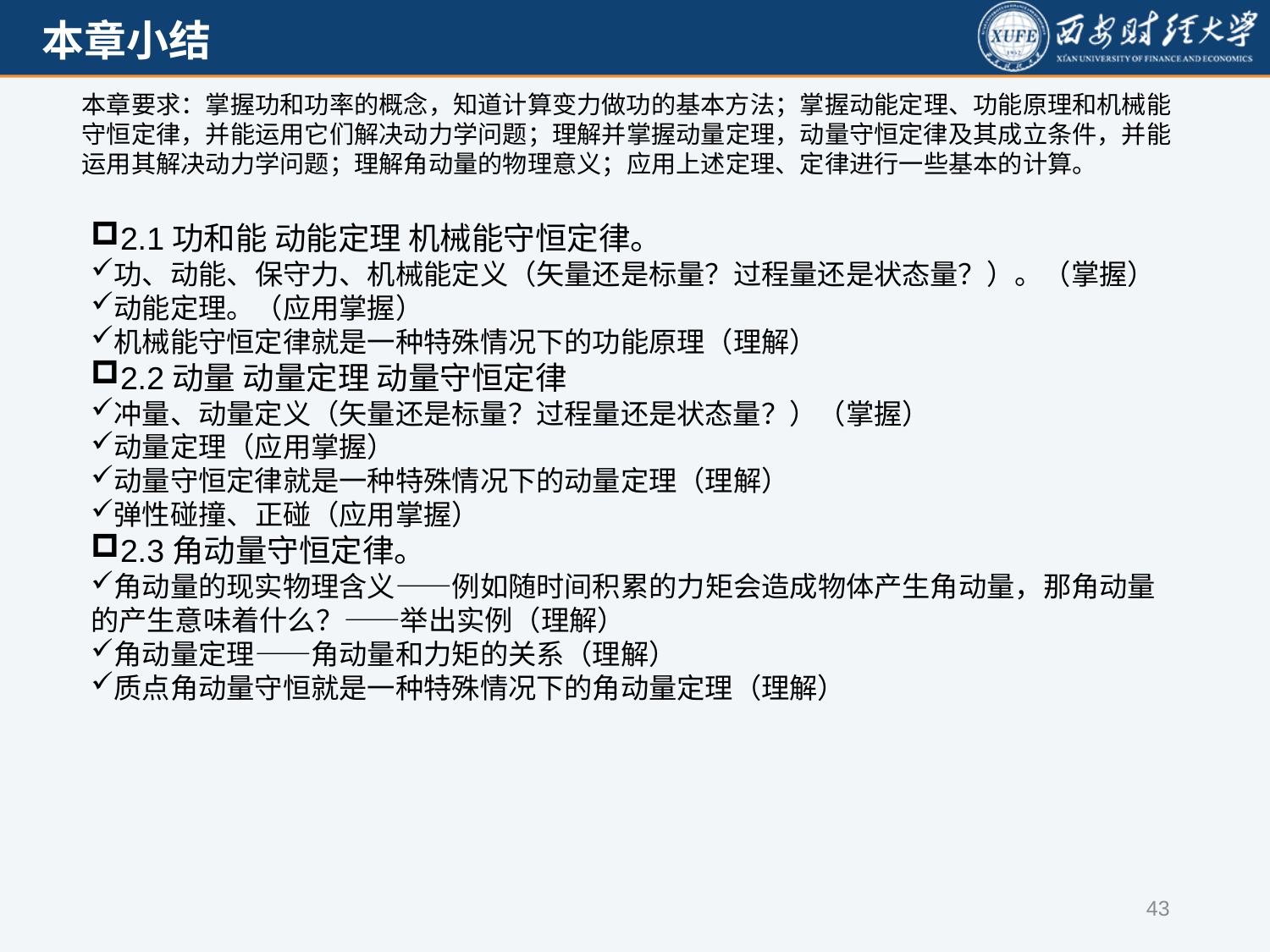

本章要求：掌握功和功率的概念，知道计算变力做功的基本方法；掌握动能定理、功能原理和机械能守恒定律，并能运用它们解决动力学问题；理解并掌握动量定理，动量守恒定律及其成立条件，并能运用其解决动力学问题；理解角动量的物理意义；应用上述定理、定律进行一些基本的计算。
2.1功和能 动能定理 机械能守恒定律。
功、动能、保守力、机械能定义（矢量还是标量？过程量还是状态量？）。（掌握）
动能定理。（应用掌握）
机械能守恒定律就是一种特殊情况下的功能原理（理解）
2.2动量 动量定理 动量守恒定律
冲量、动量定义（矢量还是标量？过程量还是状态量？）（掌握）
动量定理（应用掌握）
动量守恒定律就是一种特殊情况下的动量定理（理解）
弹性碰撞、正碰（应用掌握）
2.3角动量守恒定律。
角动量的现实物理含义——例如随时间积累的力矩会造成物体产生角动量，那角动量的产生意味着什么？——举出实例（理解）
角动量定理——角动量和力矩的关系（理解）
质点角动量守恒就是一种特殊情况下的角动量定理（理解）
43